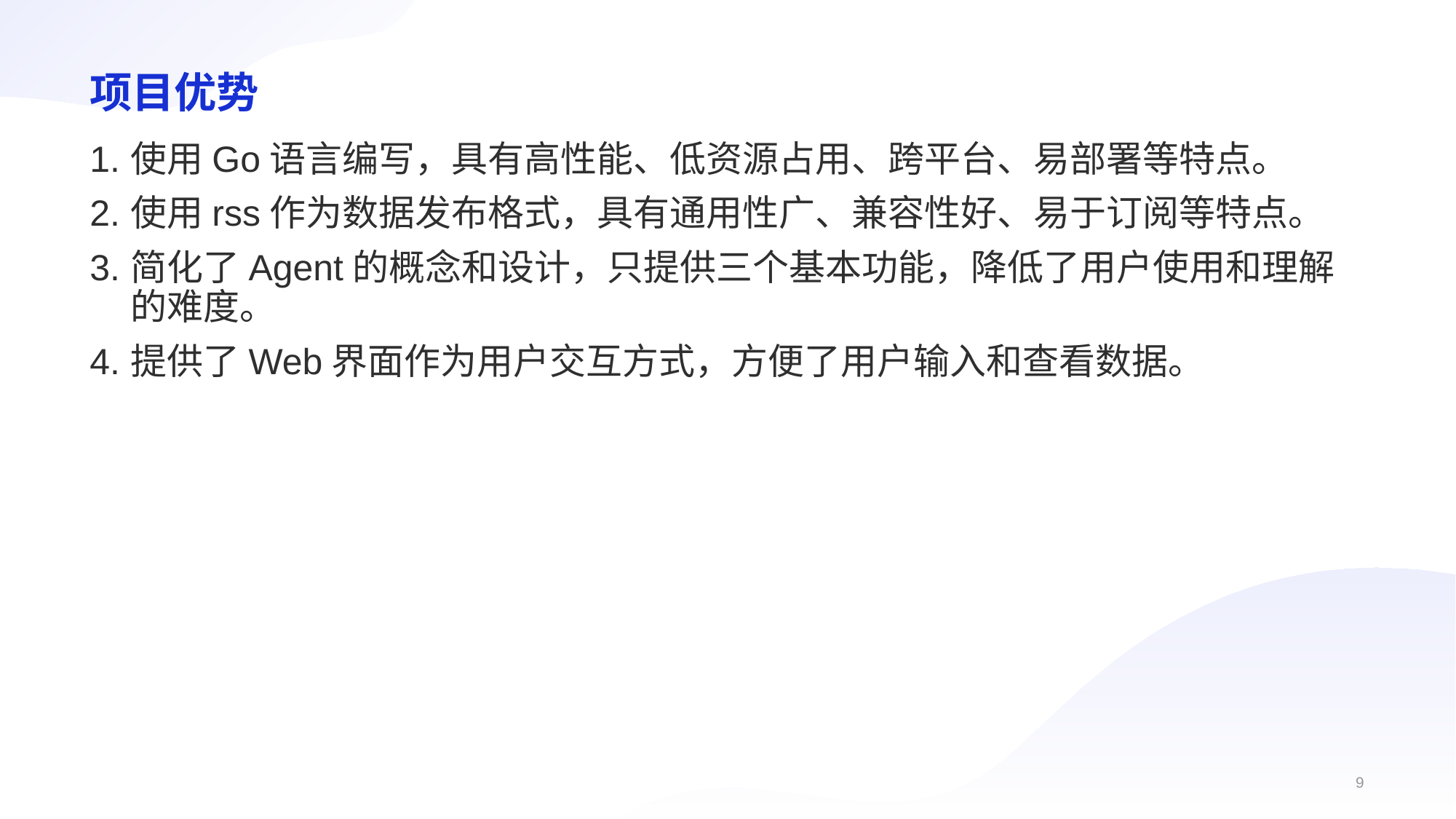

# 项目优势
使用Go语言编写，具有高性能、低资源占用、跨平台、易部署等特点。
使用rss作为数据发布格式，具有通用性广、兼容性好、易于订阅等特点。
简化了Agent的概念和设计，只提供三个基本功能，降低了用户使用和理解的难度。
提供了Web界面作为用户交互方式，方便了用户输入和查看数据。

9